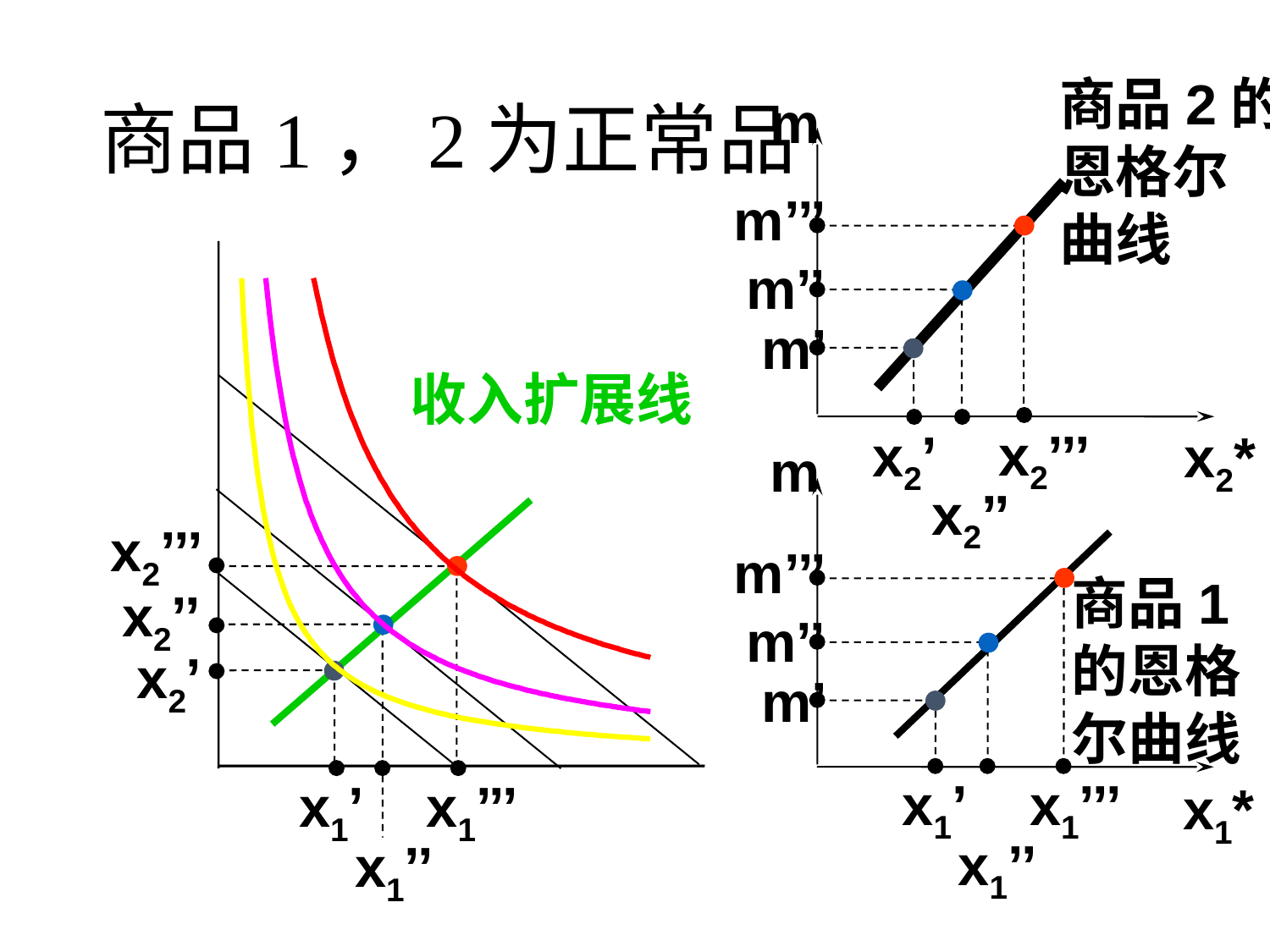

# 商品1，2为正常品
商品2的
恩格尔
曲线
m

x
2

x

1

m’’’

m’’

m’

收入扩展线

x2’’’
x2’
x2*

m
x2’’

x2’’’
m’’’

商品1的恩格尔曲线

x2’’

m’’

x2’

m’

x1’
x1’’’
x1’
x1’’’

x1*
x1’’
x1’’